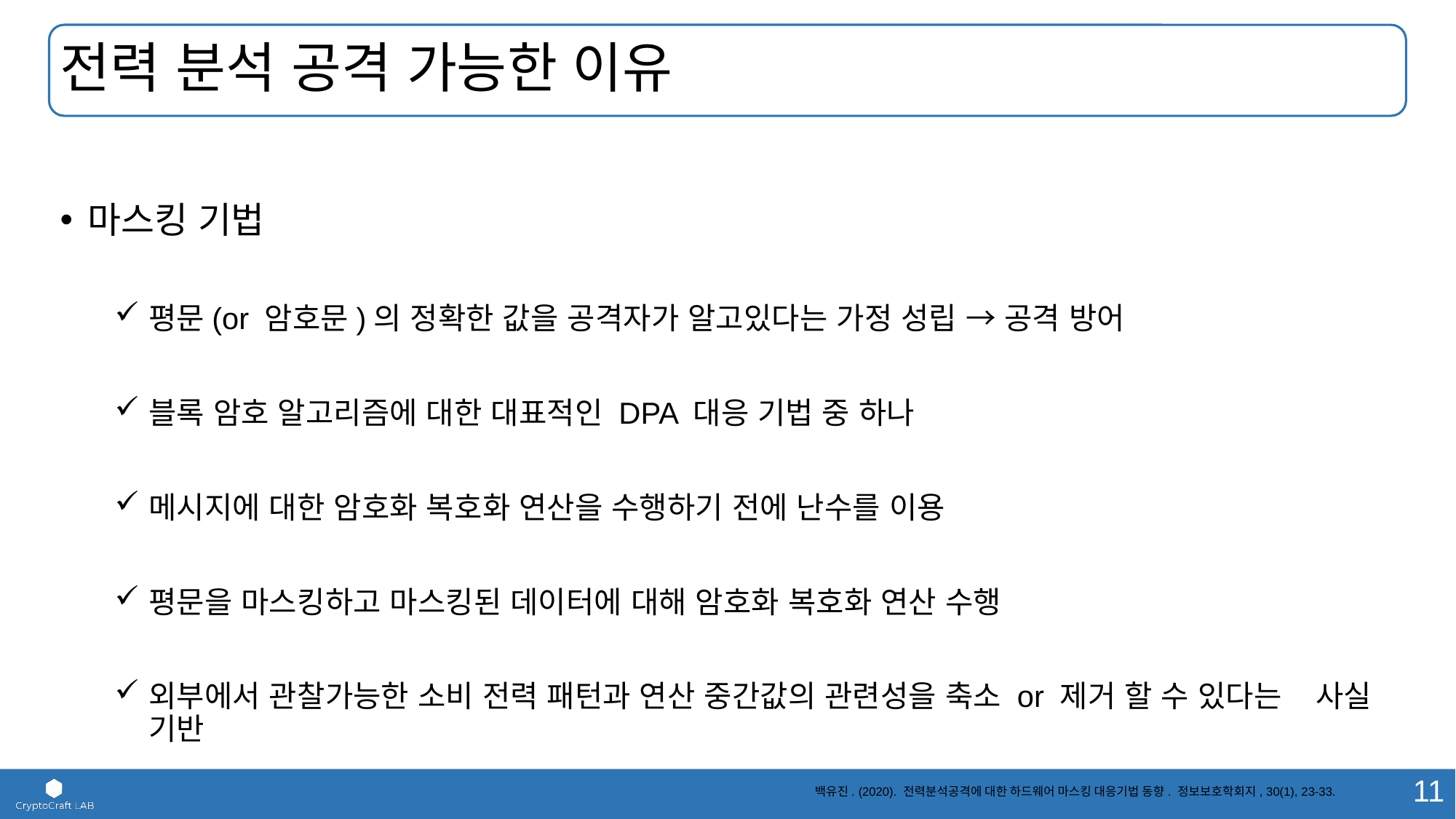

# 전력 분석 공격 가능한 이유

마스킹 기법

평문(or 암호문)의 정확한 값을 공격자가 알고있다는 가정 성립 → 공격 방어

블록 암호 알고리즘에 대한 대표적인 DPA 대응 기법 중 하나

메시지에 대한 암호화 복호화 연산을 수행하기 전에 난수를 이용

평문을 마스킹하고 마스킹된 데이터에 대해 암호화 복호화 연산 수행

외부에서 관찰가능한 소비 전력 패턴과 연산 중간값의 관련성을 축소 or 제거 할 수 있다는    사실 기반
백유진. (2020). 전력분석공격에 대한 하드웨어 마스킹 대응기법 동향. 정보보호학회지, 30(1), 23-33.